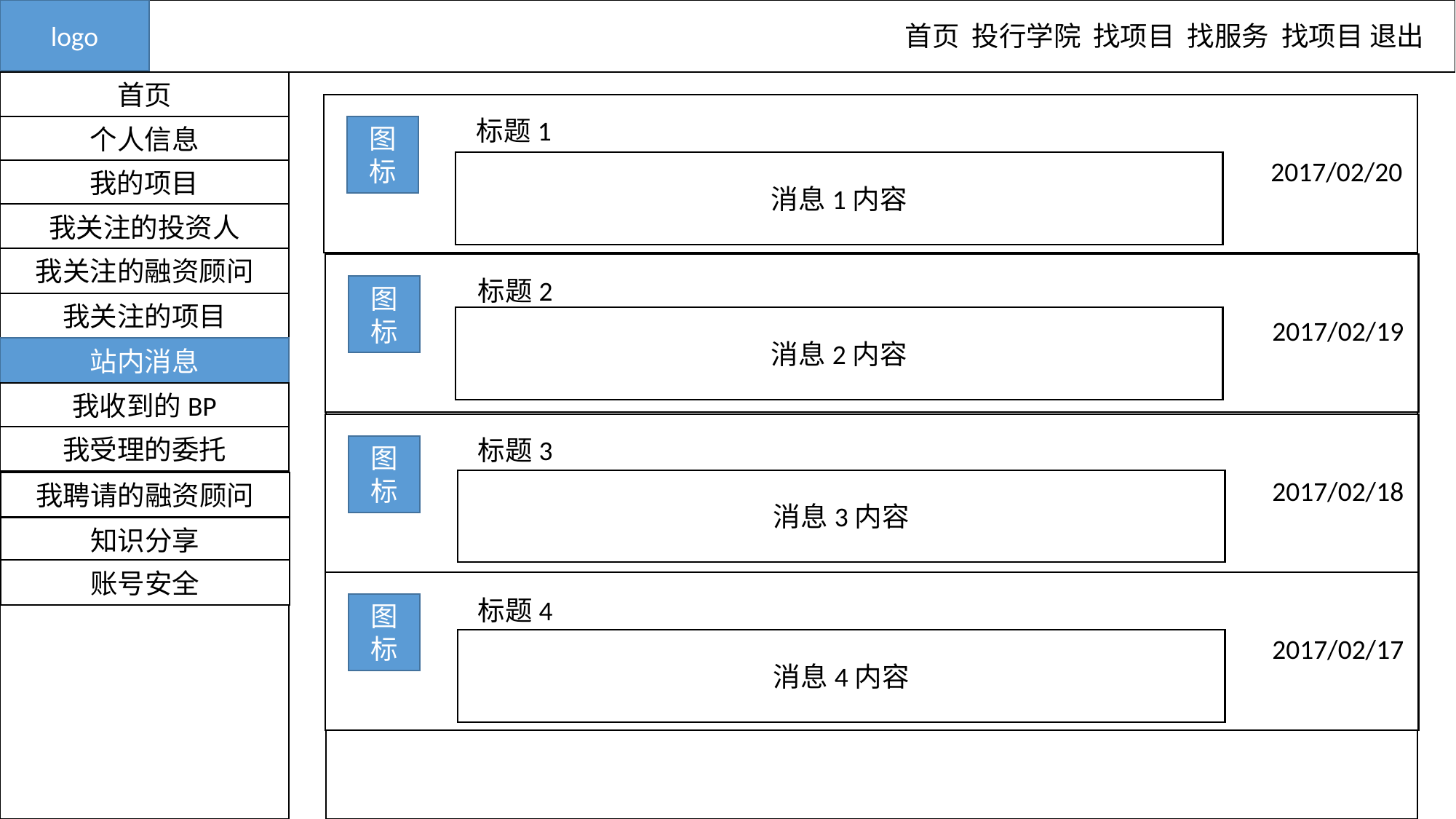

logo
首页  投行学院  找项目  找服务  找项目 退出

首页

标题1
图标
个人信息
2017/02/20
消息1内容
我的项目
我关注的投资人
我关注的融资顾问

标题2
图标
我关注的项目
消息2内容
2017/02/19
站内消息
我收到的BP

我受理的委托
标题3
图标
2017/02/18
消息3内容
我聘请的融资顾问
知识分享
账号安全

标题4
图标
2017/02/17
消息4内容